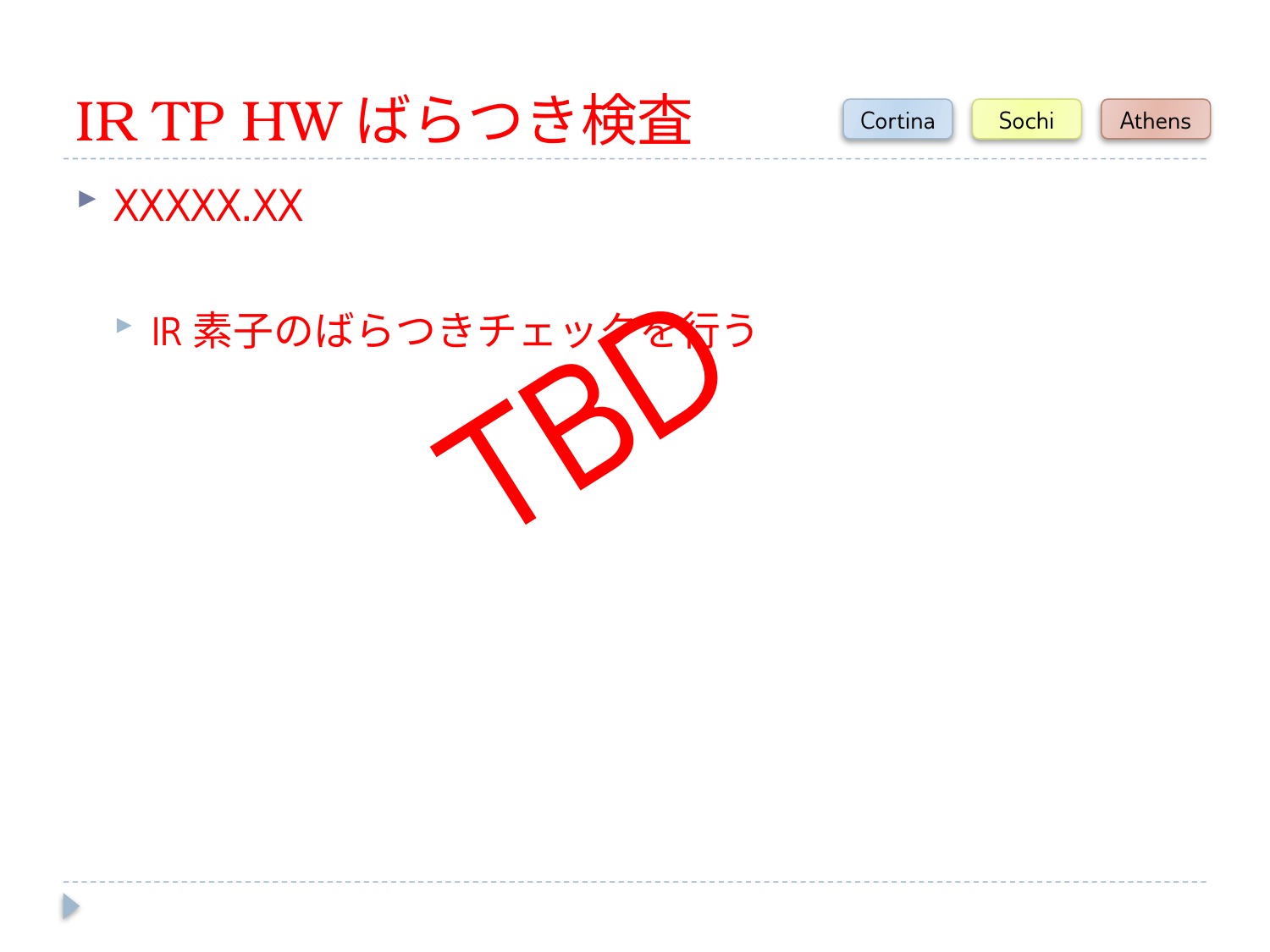

# IR TP HWばらつき検査
Cortina
Sochi
Athens
XXXXX.XX

IR素子のばらつきチェックを行う
TBD